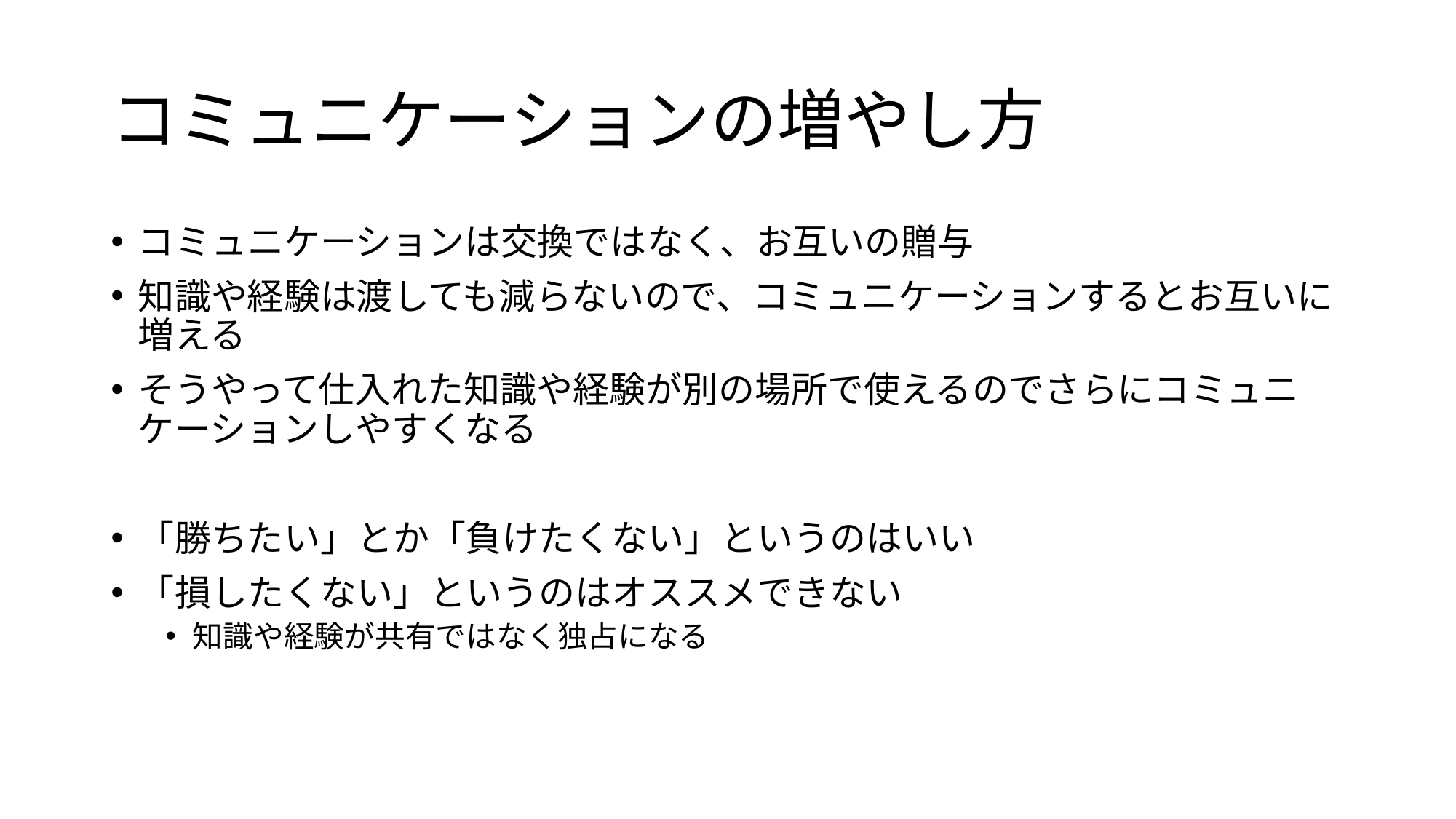

# コミュニケーションの増やし方
コミュニケーションは交換ではなく、お互いの贈与
知識や経験は渡しても減らないので、コミュニケーションするとお互いに増える
そうやって仕入れた知識や経験が別の場所で使えるのでさらにコミュニケーションしやすくなる

「勝ちたい」とか「負けたくない」というのはいい
「損したくない」というのはオススメできない
知識や経験が共有ではなく独占になる